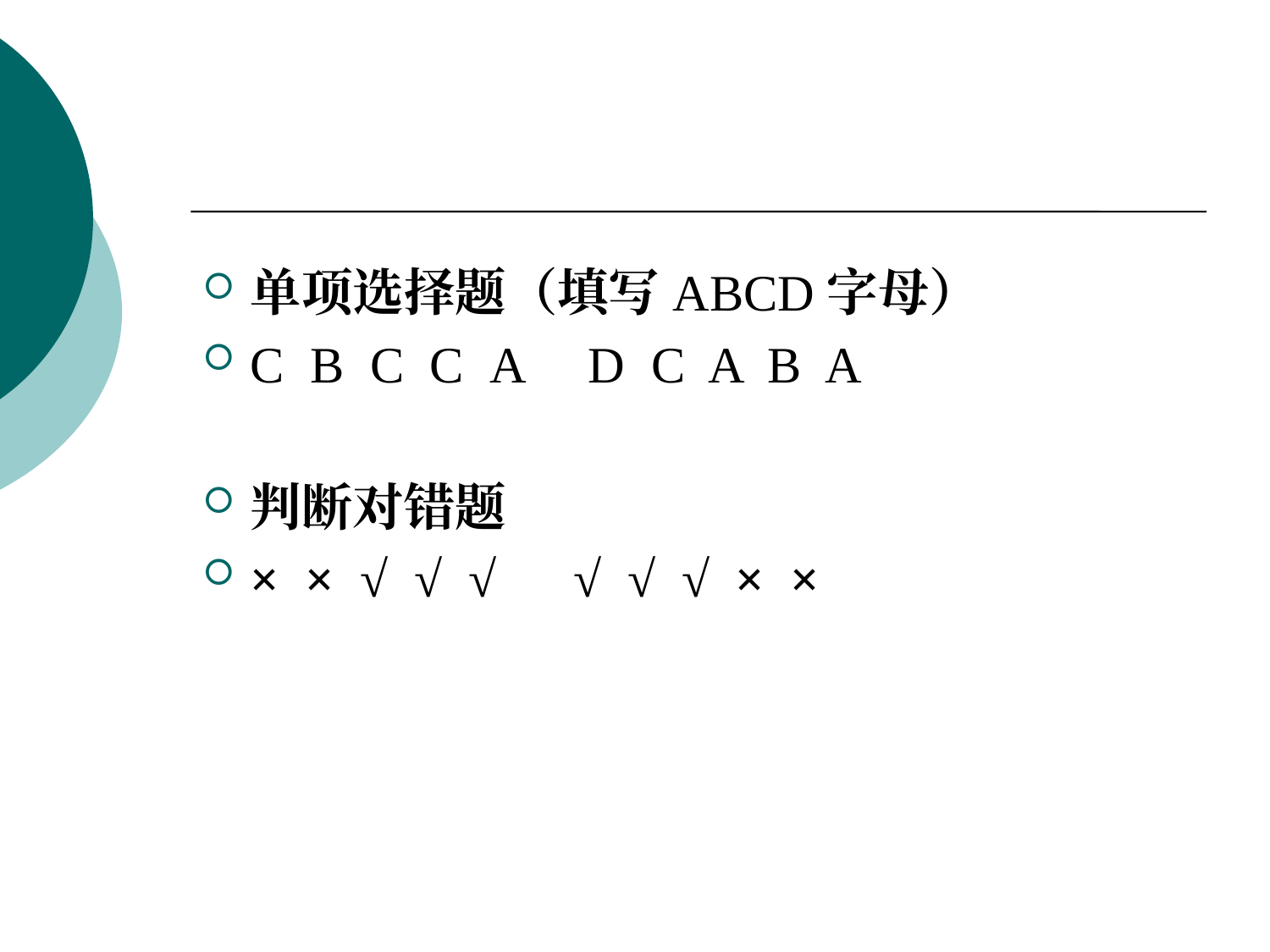

单项选择题（填写ABCD字母）
C  B  C  C  A     D  C  A  B  A

判断对错题
×  ×  √  √  √      √  √  √  ×  ×